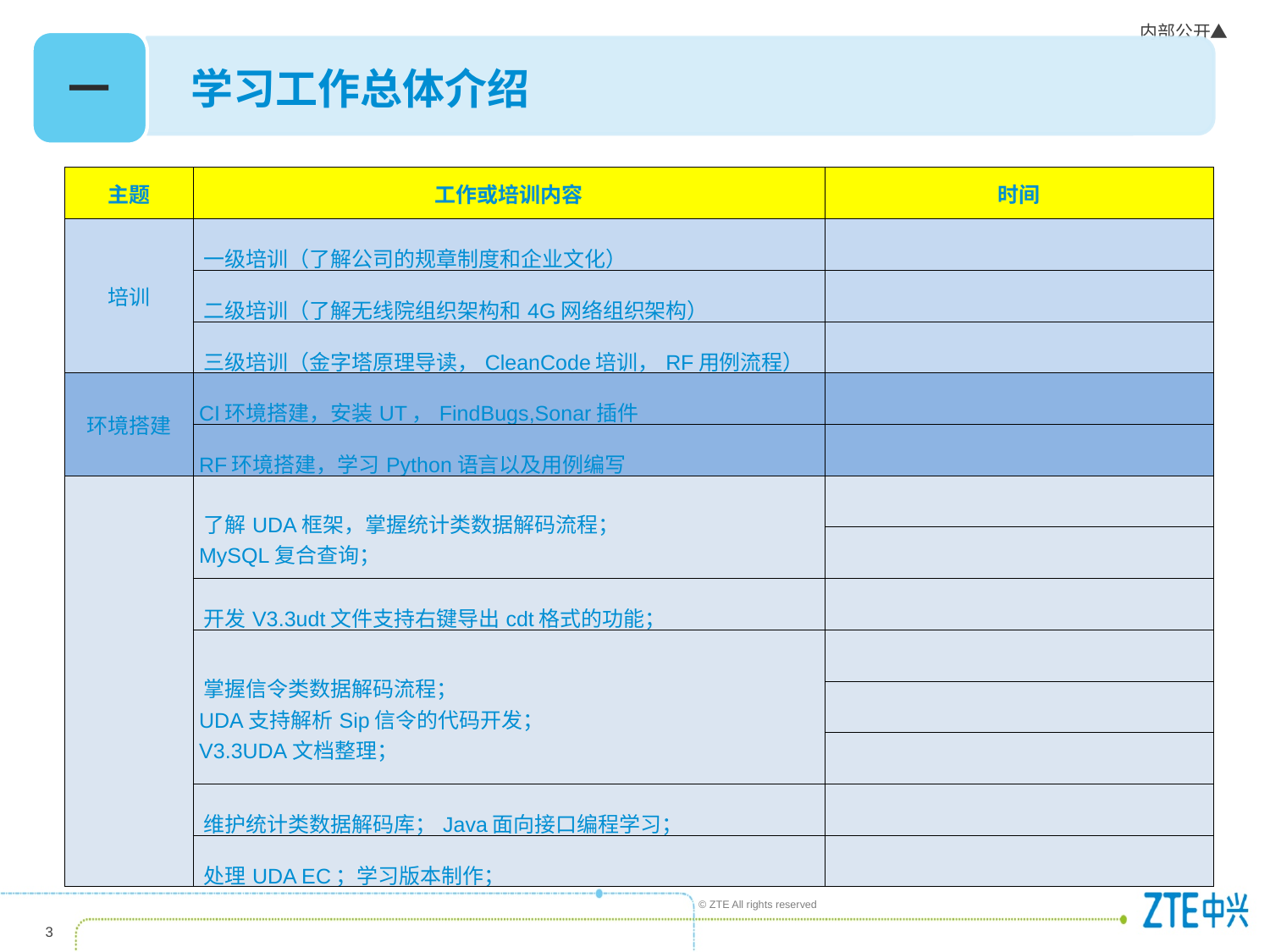

一

学习工作总体介绍
| 主题 | 工作或培训内容 | 时间 |
| --- | --- | --- |
| 培训 | 一级培训（了解公司的规章制度和企业文化） |  |
|  | 二级培训（了解无线院组织架构和4G网络组织架构） |  |
|  | 三级培训（金字塔原理导读，CleanCode培训，RF用例流程） |  |
| 环境搭建 | CI环境搭建，安装UT，FindBugs,Sonar插件 |  |
|  | RF环境搭建，学习Python语言以及用例编写 |  |
|  | 了解UDA框架，掌握统计类数据解码流程； MySQL复合查询； |  |
|  |  |  |
|  | 开发V3.3udt文件支持右键导出cdt格式的功能； |  |
|  | 掌握信令类数据解码流程； UDA支持解析Sip信令的代码开发； V3.3UDA文档整理； |  |
|  |  |  |
|  |  |  |
|  | 维护统计类数据解码库；Java面向接口编程学习； |  |
|  | 处理UDA EC；学习版本制作； |  |